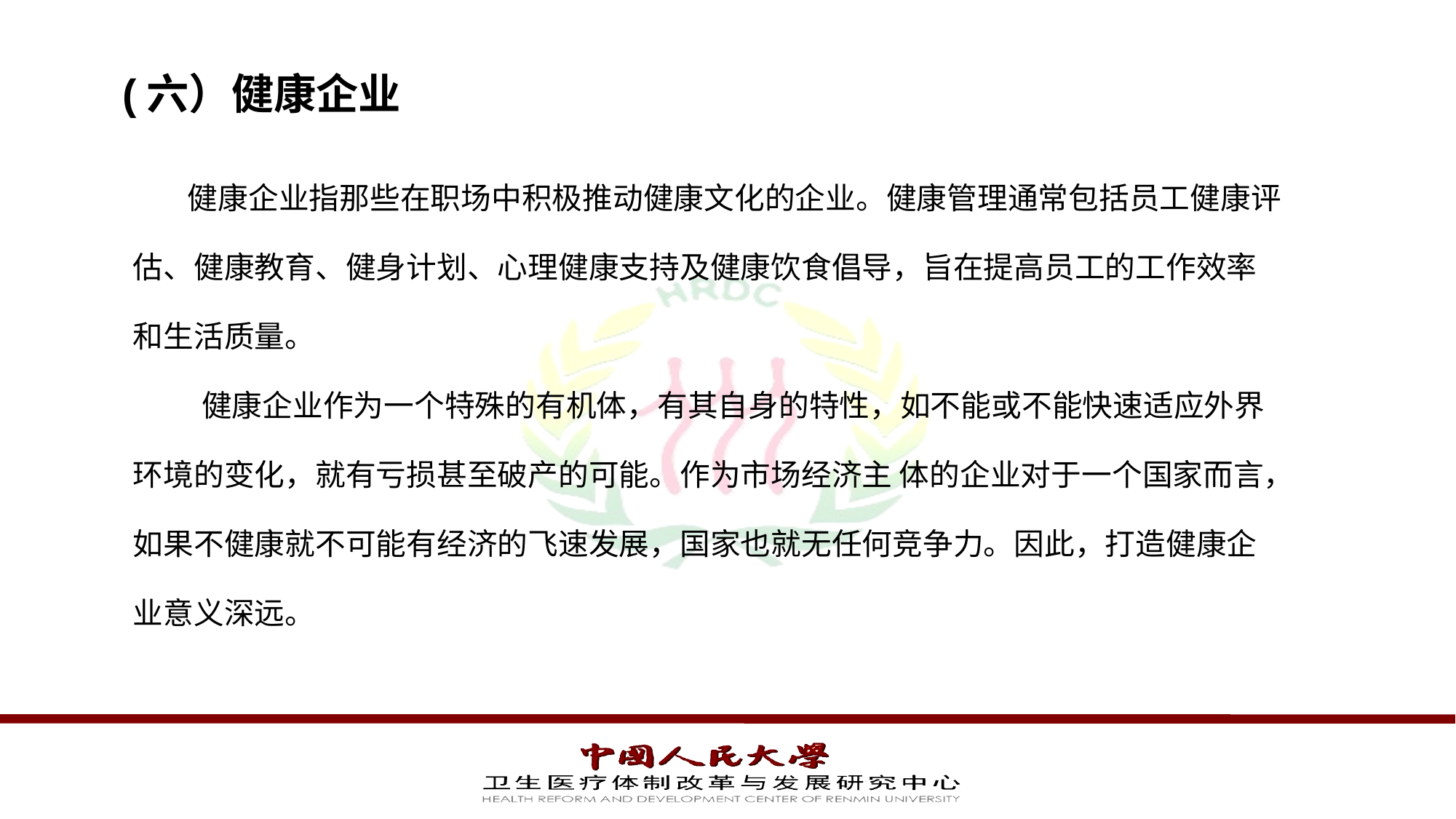

# (六）健康企业
健康企业指那些在职场中积极推动健康文化的企业。健康管理通常包括员工健康评估、健康教育、健身计划、心理健康支持及健康饮食倡导，旨在提高员工的工作效率和生活质量。
 健康企业作为一个特殊的有机体，有其自身的特性，如不能或不能快速适应外界环境的变化，就有亏损甚至破产的可能。作为市场经济主 体的企业对于一个国家而言，如果不健康就不可能有经济的飞速发展，国家也就无任何竞争力。因此，打造健康企业意义深远。